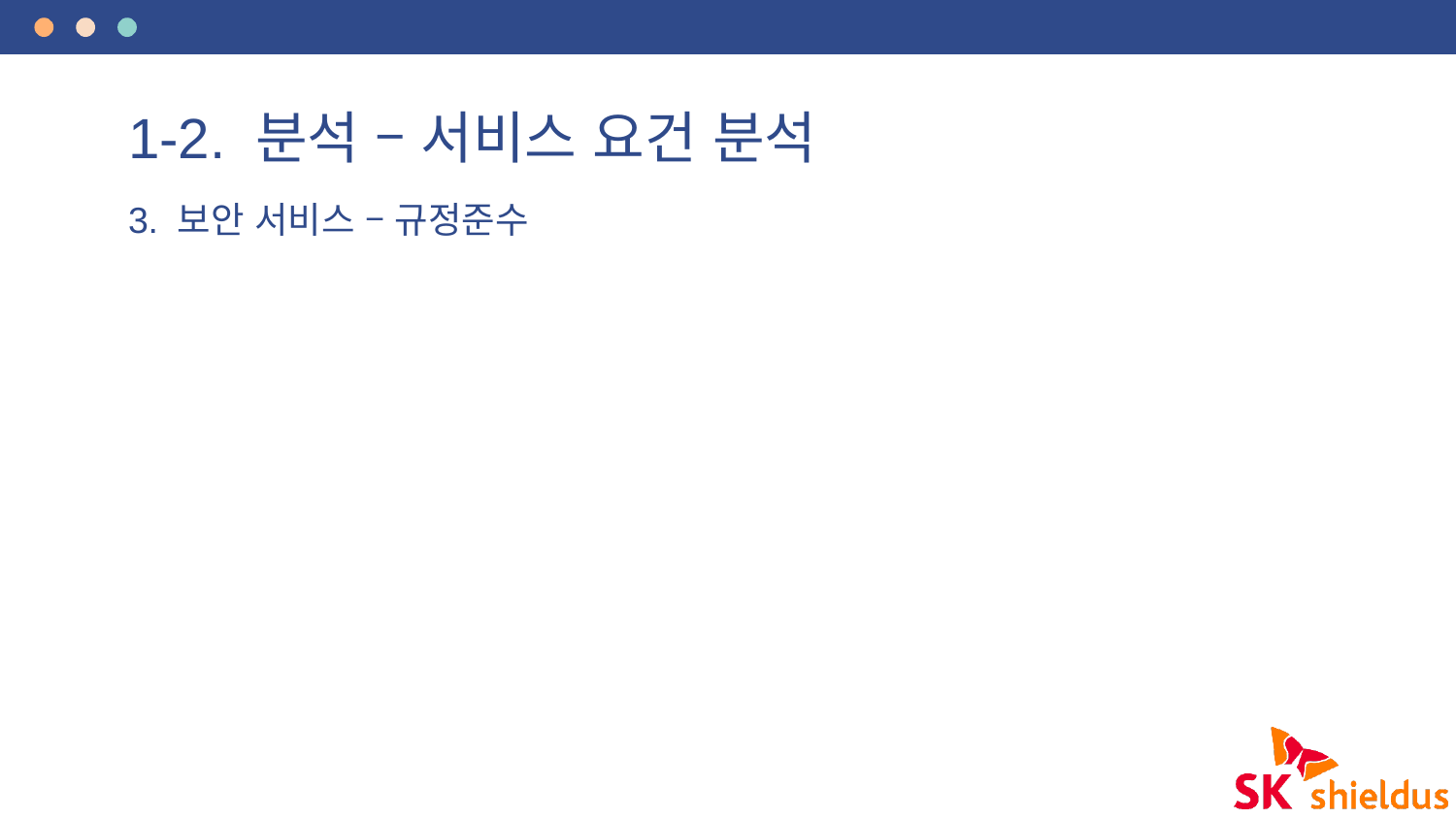

# 1-2. 분석 – 서비스 요건 분석
3. 보안 서비스 – 규정준수